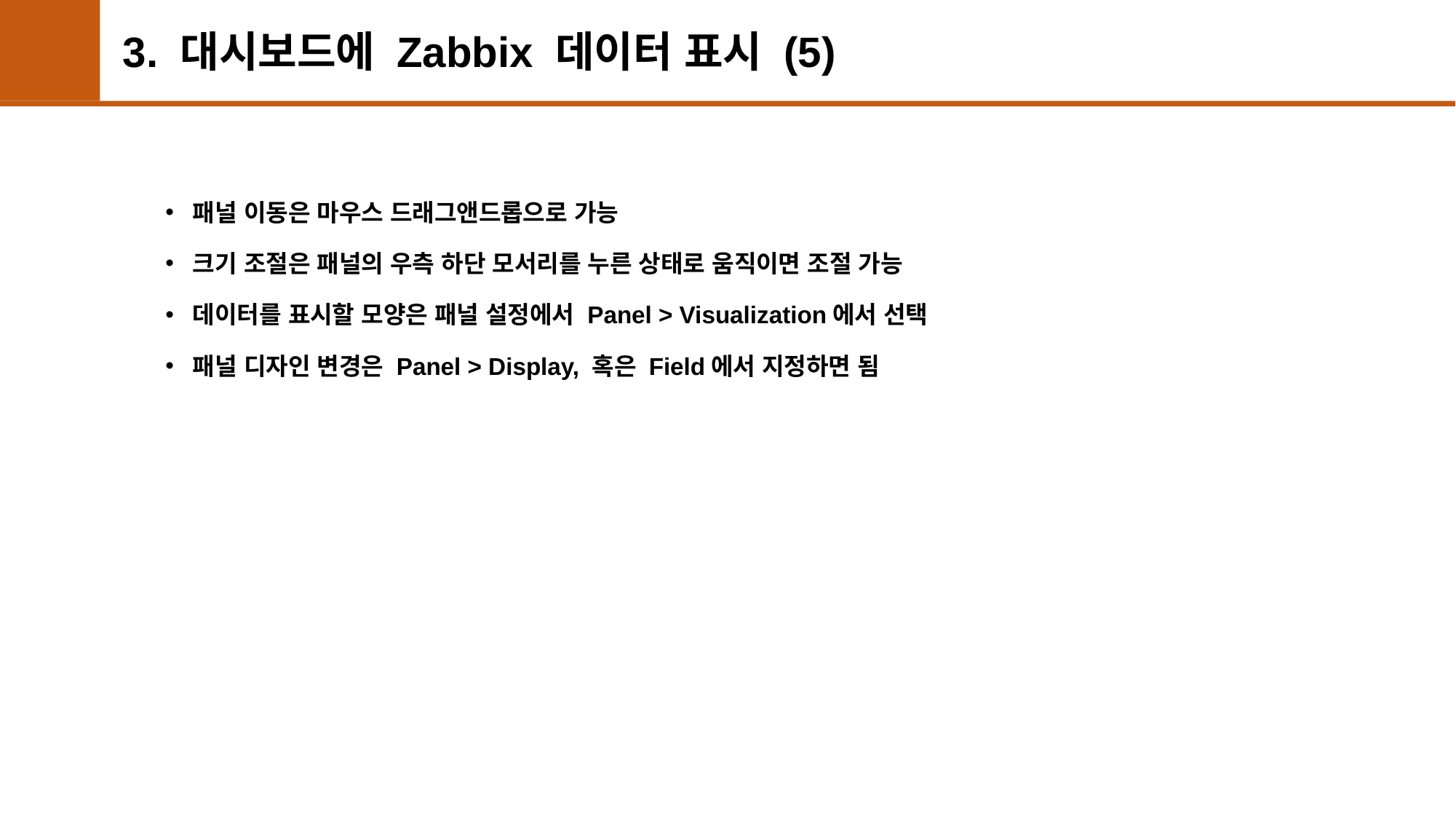

# 3. 대시보드에 Zabbix 데이터 표시 (5)

패널 이동은 마우스 드래그앤드롭으로 가능
크기 조절은 패널의 우측 하단 모서리를 누른 상태로 움직이면 조절 가능
데이터를 표시할 모양은 패널 설정에서 Panel > Visualization에서 선택
패널 디자인 변경은 Panel > Display, 혹은 Field에서 지정하면 됨